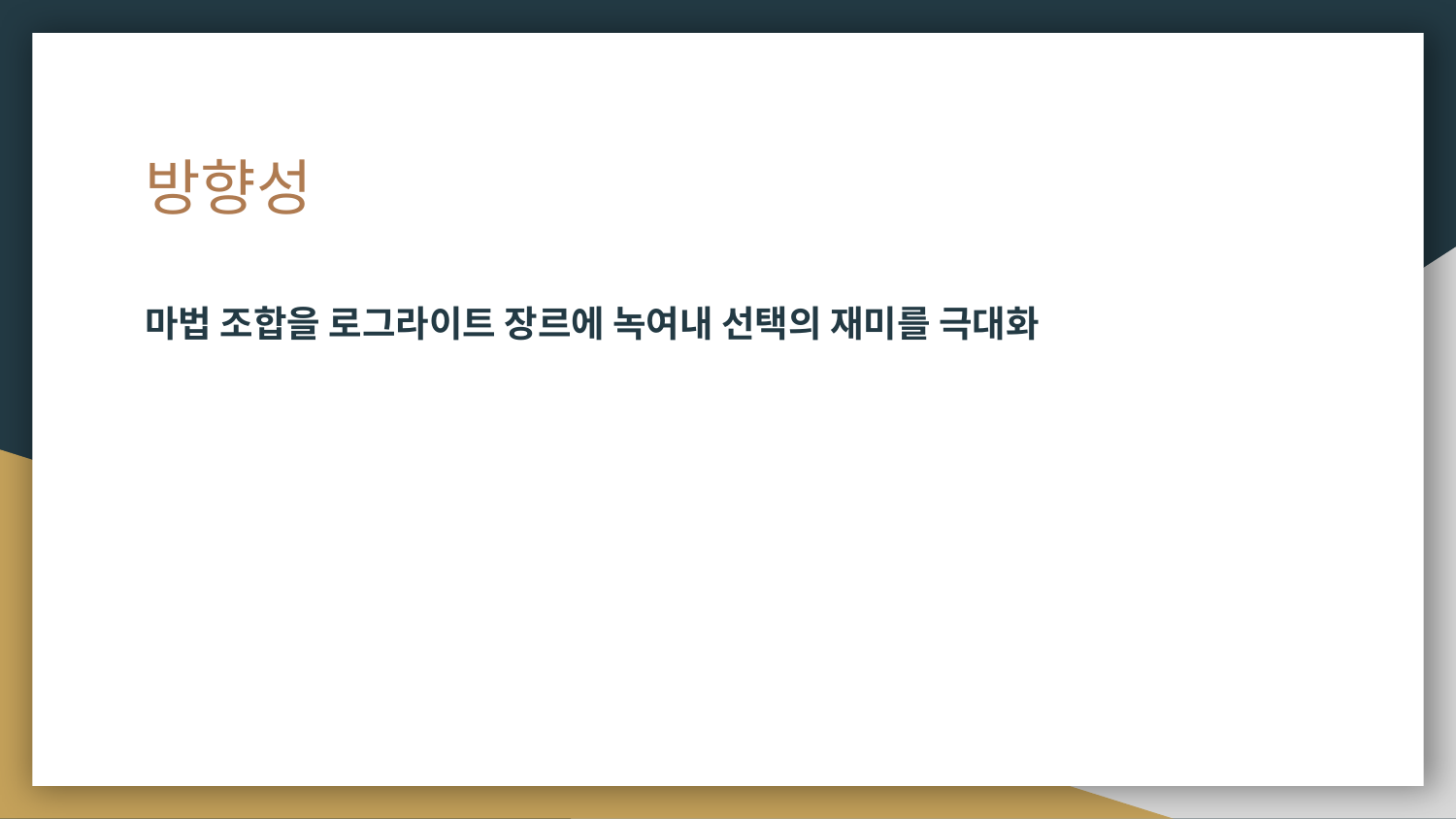

# 방향성
마법 조합을 로그라이트 장르에 녹여내 선택의 재미를 극대화